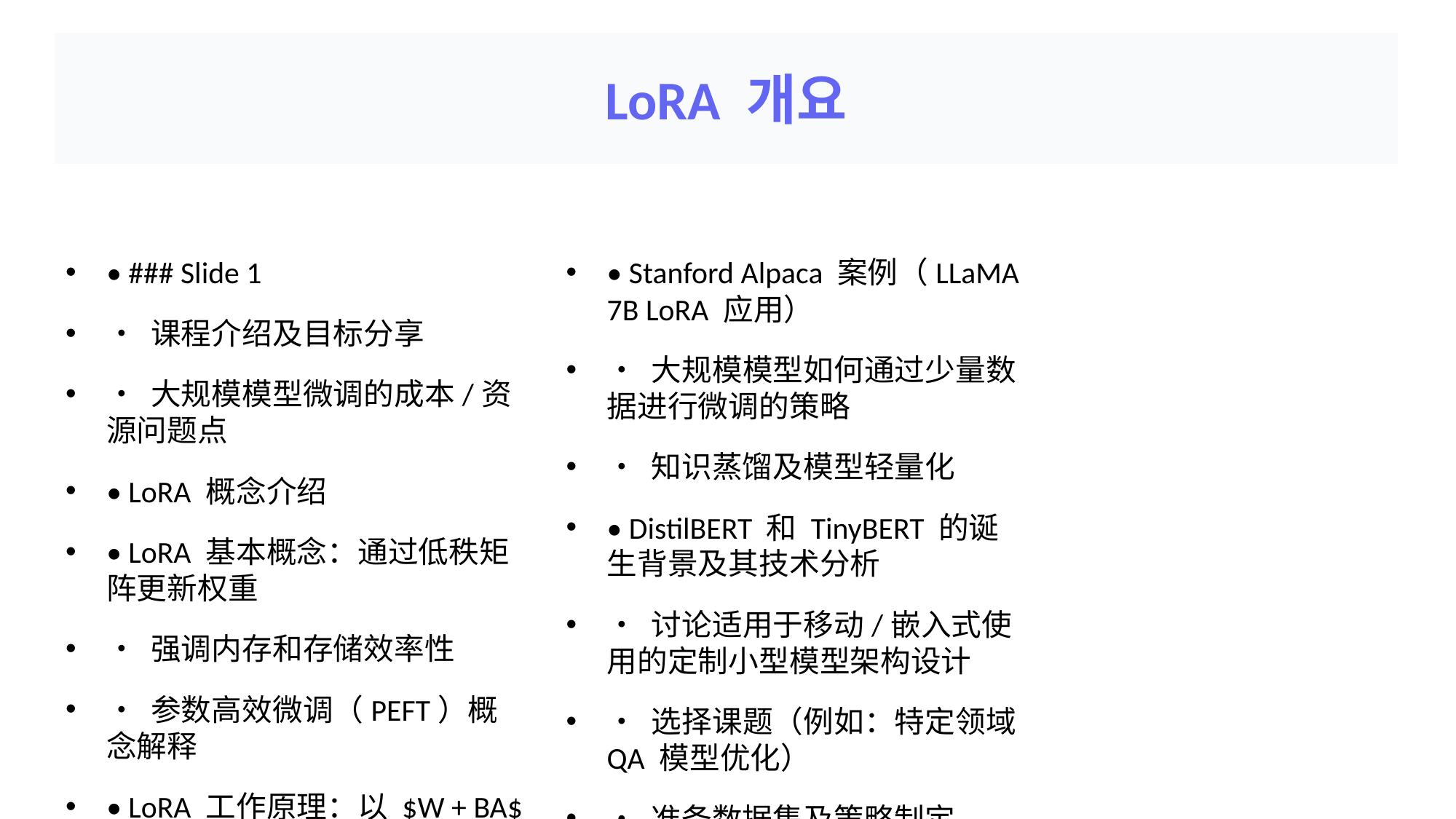

# LoRA 개요

• ### Slide 1
• 课程介绍及目标分享
• 大规模模型微调的成本/资源问题点
• LoRA 概念介绍
• LoRA 基本概念：通过低秩矩阵更新权重
• 强调内存和存储效率性
• 参数高效微调（PEFT）概念解释
• LoRA 工作原理：以 $W + BA$ 形式调整权重
• 超参数 (秩 r, 缩放因子 α, Dropout 等) 解释
• 减少训练参数数量及模型利用性强调
• 开发环境设置指南（使用 Anaconda/venv）
• 安装 PyTorch 和 Hugging Face Transformers
• 运行简单的文本分类示例以备后续实践之需
• LoRA 微调

• Stanford Alpaca 案例（LLaMA 7B LoRA 应用）
• 大规模模型如何通过少量数据进行微调的策略
• 知识蒸馏及模型轻量化
• DistilBERT 和 TinyBERT 的诞生背景及其技术分析
• 讨论适用于移动/嵌入式使用的定制小型模型架构设计
• 选择课题（例如：特定领域 QA 模型优化）
• 准备数据集及策略制定
• 开始 LoRA 微调
• 最终优化技术应用完成并整理结果
• 评估模型性能和轻量化指标（速度、内存）
• 团队成果展示
• 应用技术比较及改进点讨论
• 整个课程内容总结及 Q&A
• 请根据上述结构制作PPT，确保每张幻灯片的内容简洁明了，并且符合提供的文档要求。